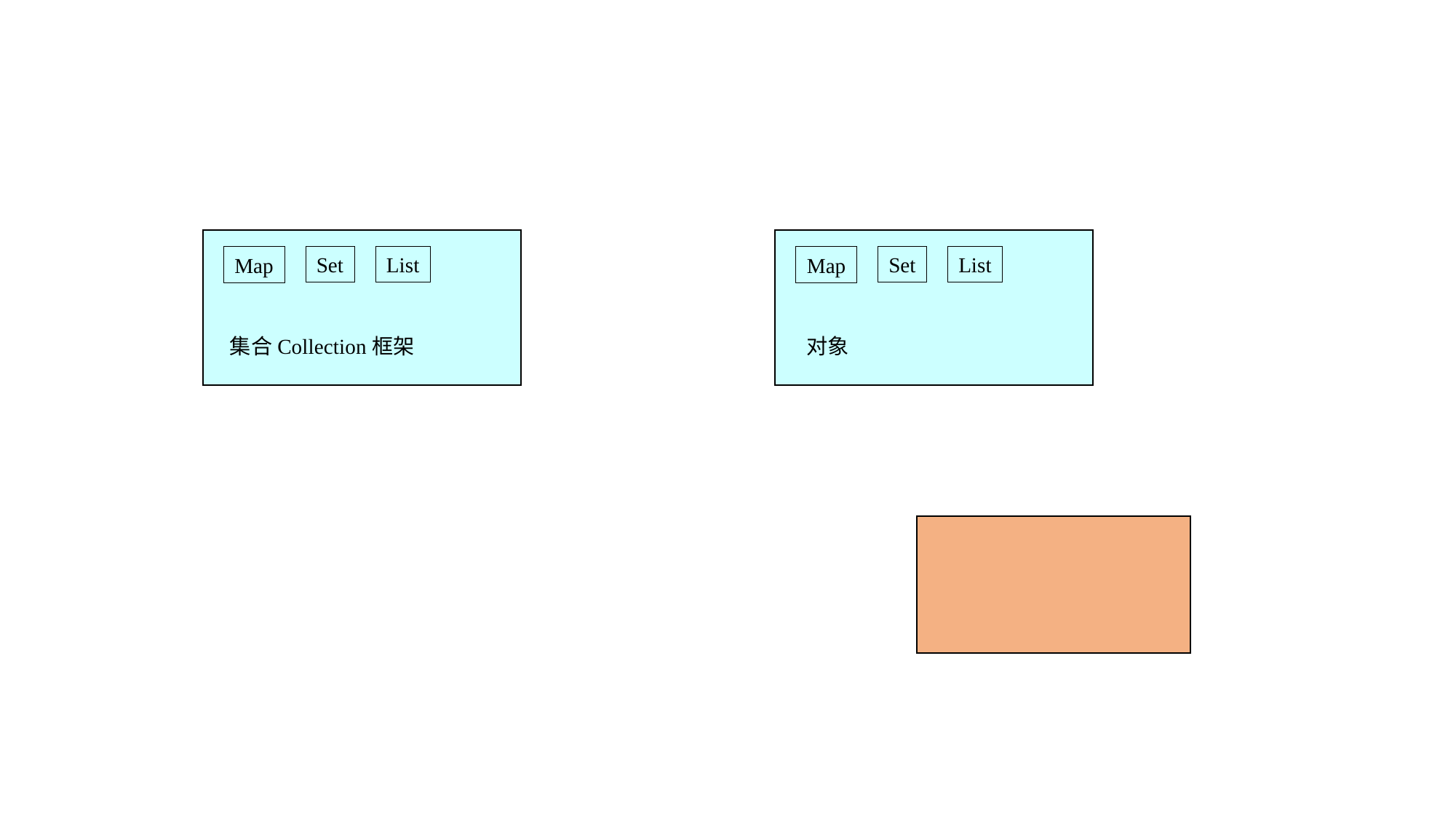

Set
List
Set
List
Map
Map
集合Collection框架
对象